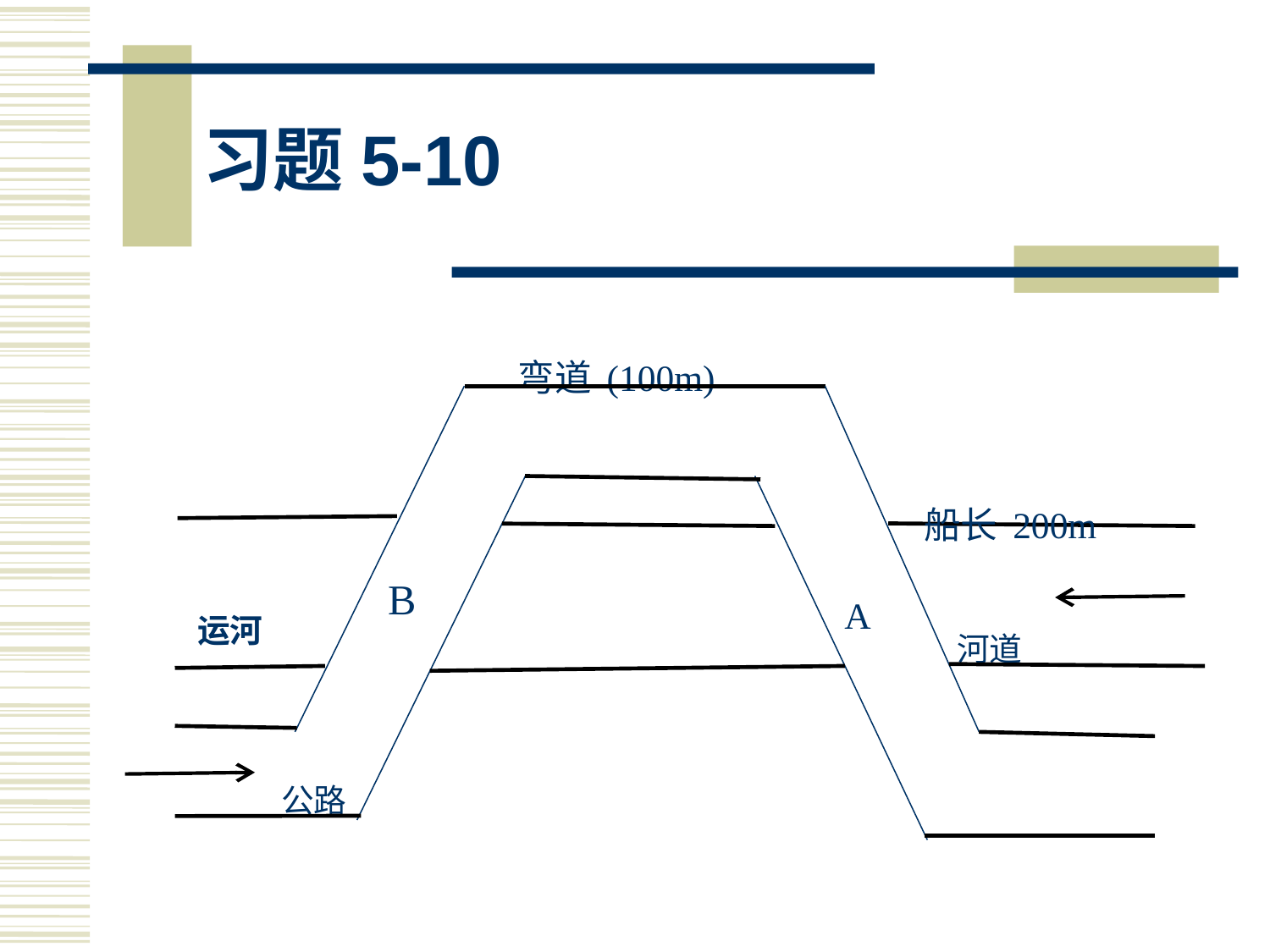

# 习题5-10
弯道(100m)

船长200m

A
运河
B
河道
公路